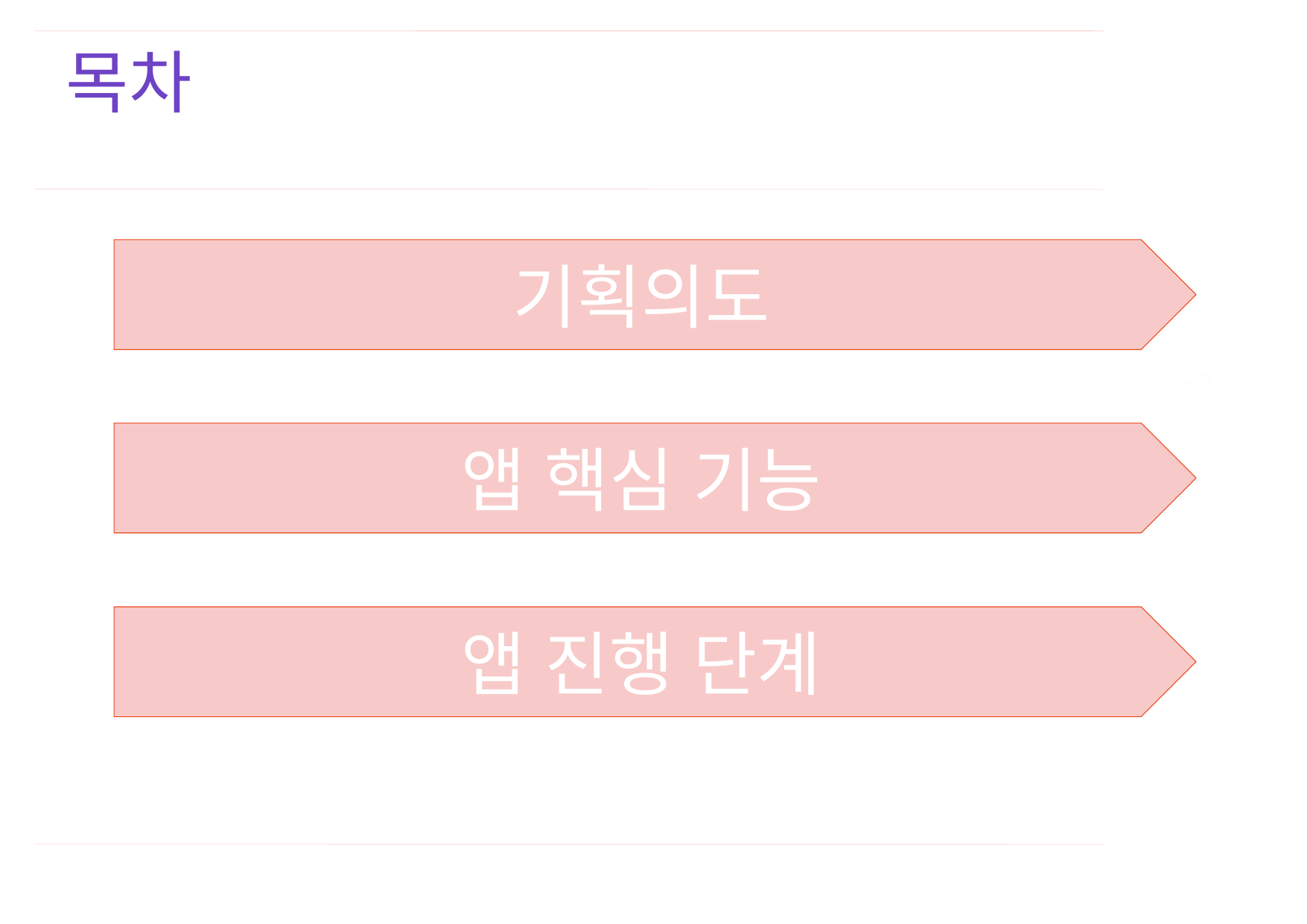

목차
기획의도
앱 핵심 기능
앱 진행 단계